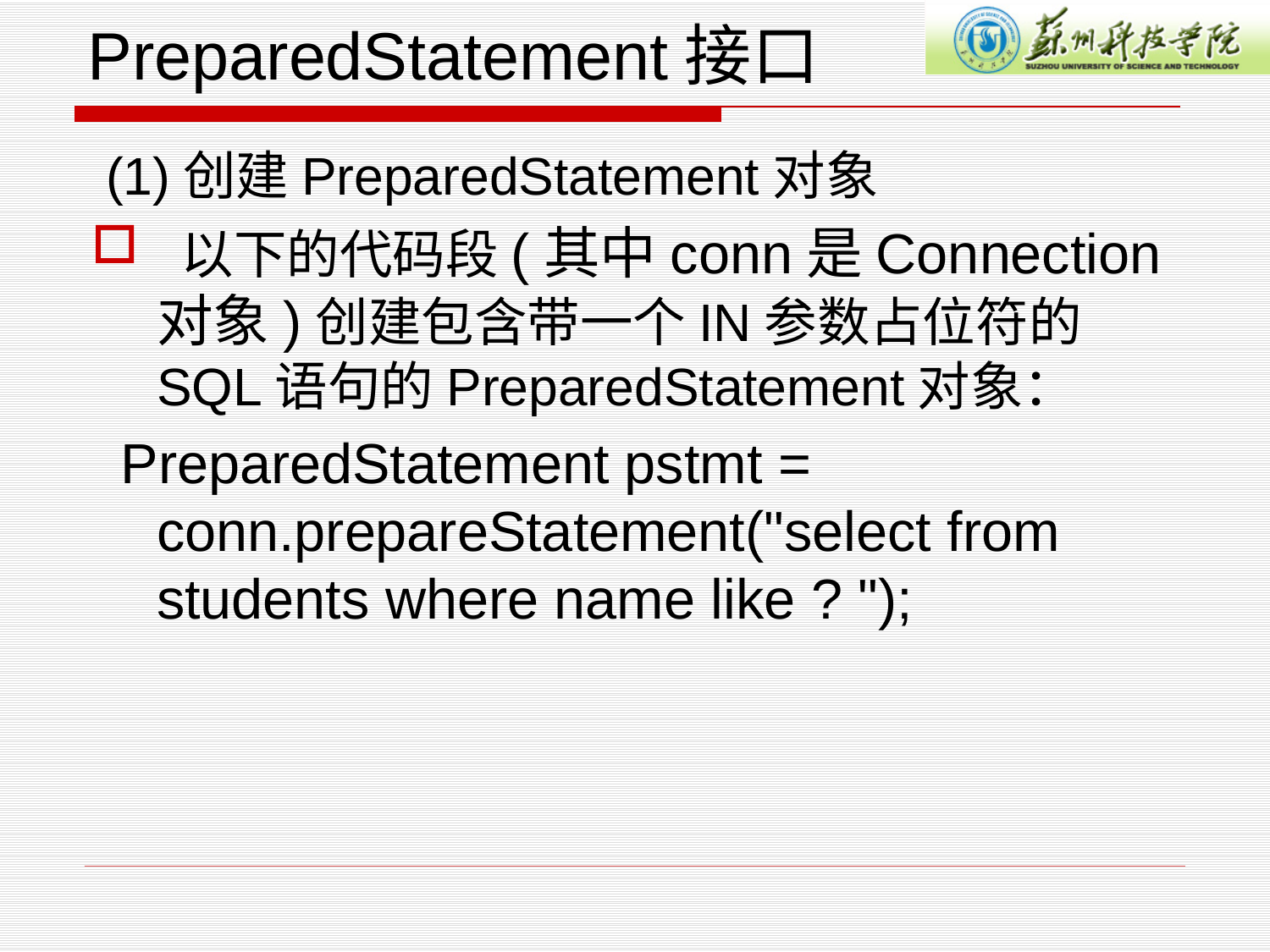

# PreparedStatement接口
 (1)创建PreparedStatement对象
 以下的代码段(其中conn是Connection对象)创建包含带一个IN参数占位符的SQL语句的PreparedStatement对象：
  PreparedStatement pstmt = conn.prepareStatement("select from students where name like ? ");